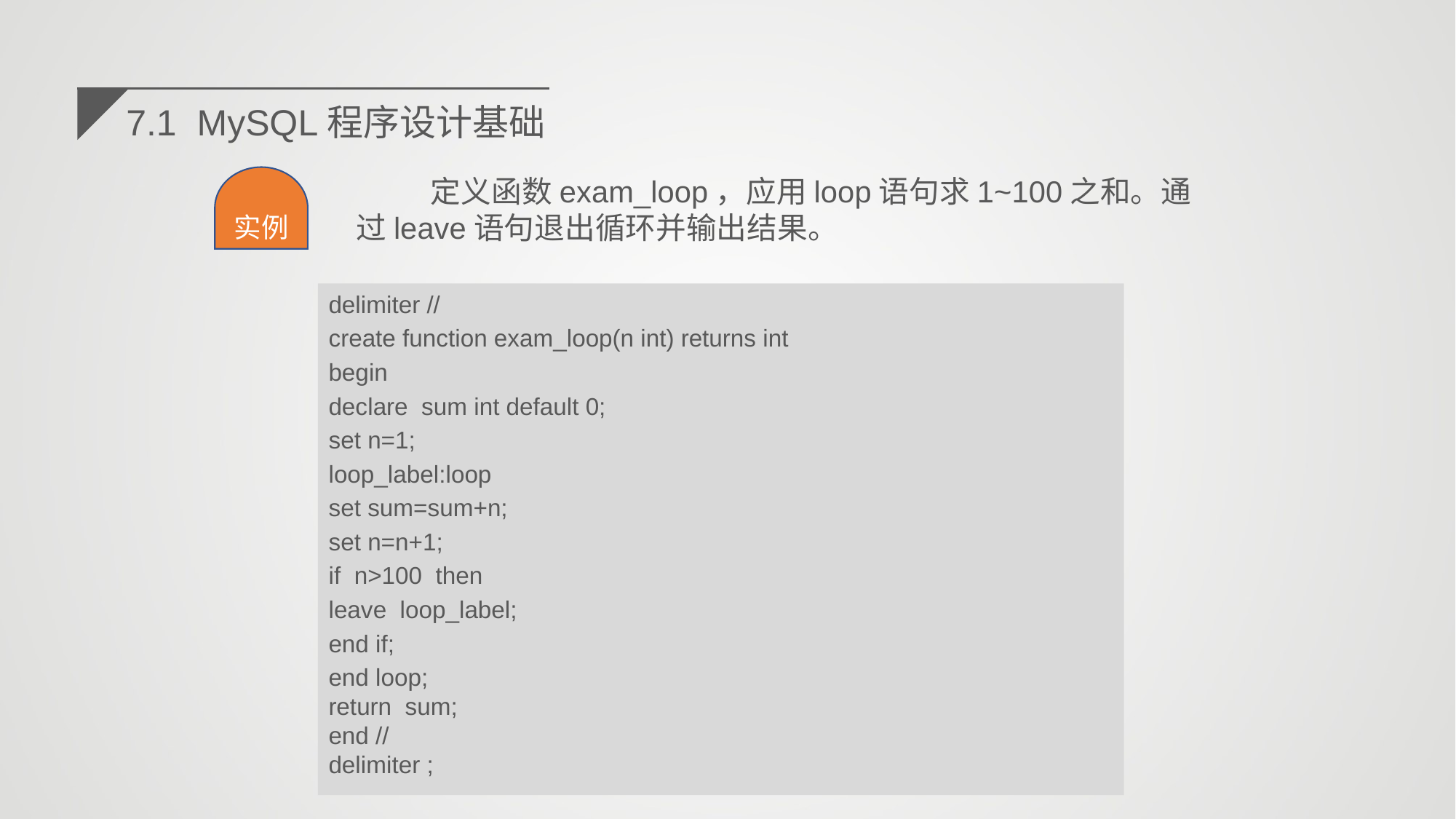

7.1  MySQL程序设计基础

实例
 定义函数exam_loop，应用loop语句求1~100之和。通过leave语句退出循环并输出结果。

delimiter //
create function exam_loop(n int) returns int
begin
declare  sum int default 0;
set n=1;
loop_label:loop
set sum=sum+n;
set n=n+1;
if  n>100  then
leave  loop_label;
end if;
end loop;
return  sum;
end //
delimiter ;